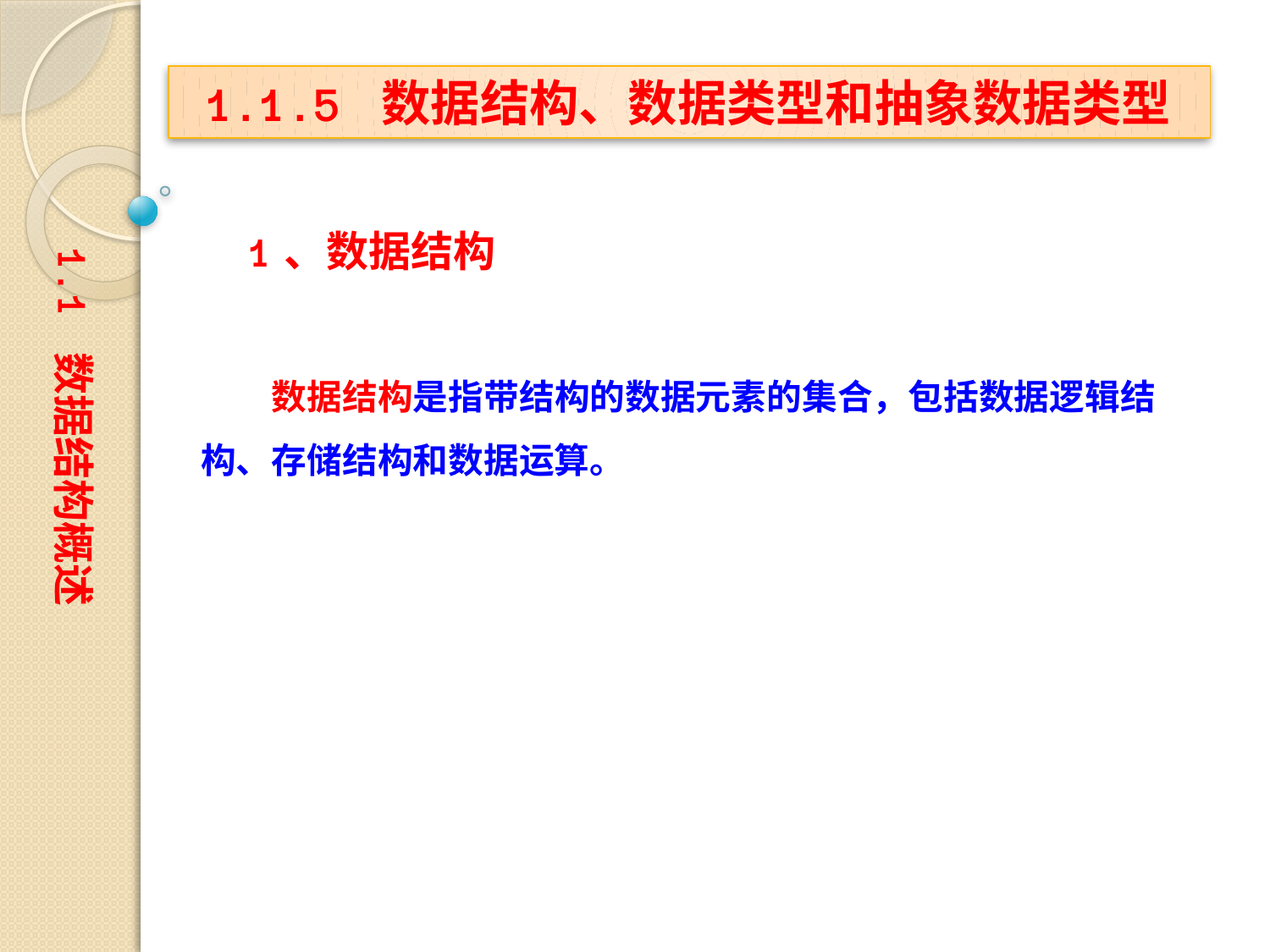

1.1.5 数据结构、数据类型和抽象数据类型
1、数据结构
1.1 数据结构概述
　　数据结构是指带结构的数据元素的集合，包括数据逻辑结构、存储结构和数据运算。